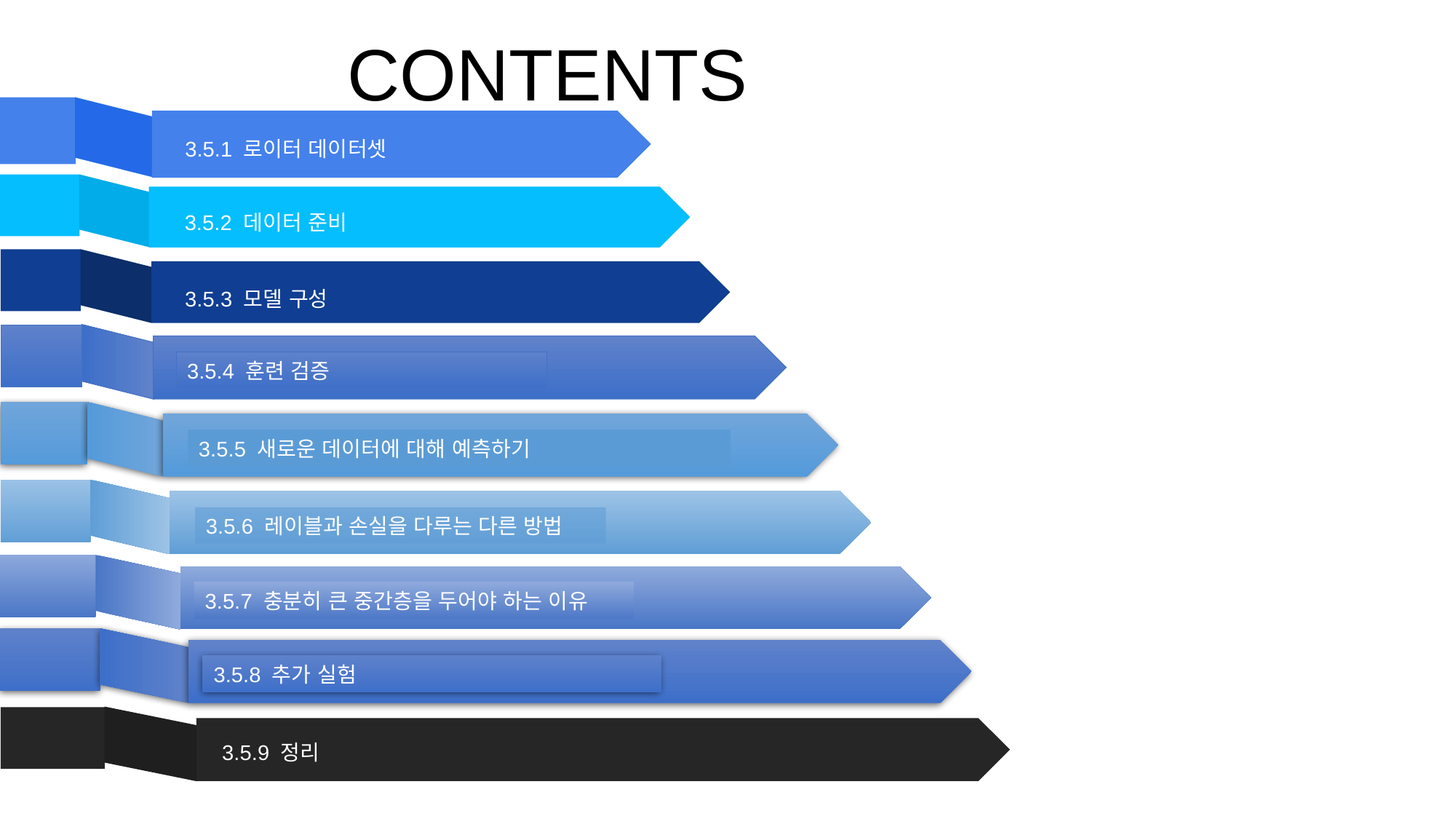

CONTENTS

3.5.1 로이터 데이터셋

3.5.2 데이터 준비

3.5.3 모델 구성

3.5.4 훈련 검증

3.5.5 새로운 데이터에 대해 예측하기

3.5.6 레이블과 손실을 다루는 다른 방법

3.5.7 충분히 큰 중간층을 두어야 하는 이유

3.5.8 추가 실험

3.5.9 정리